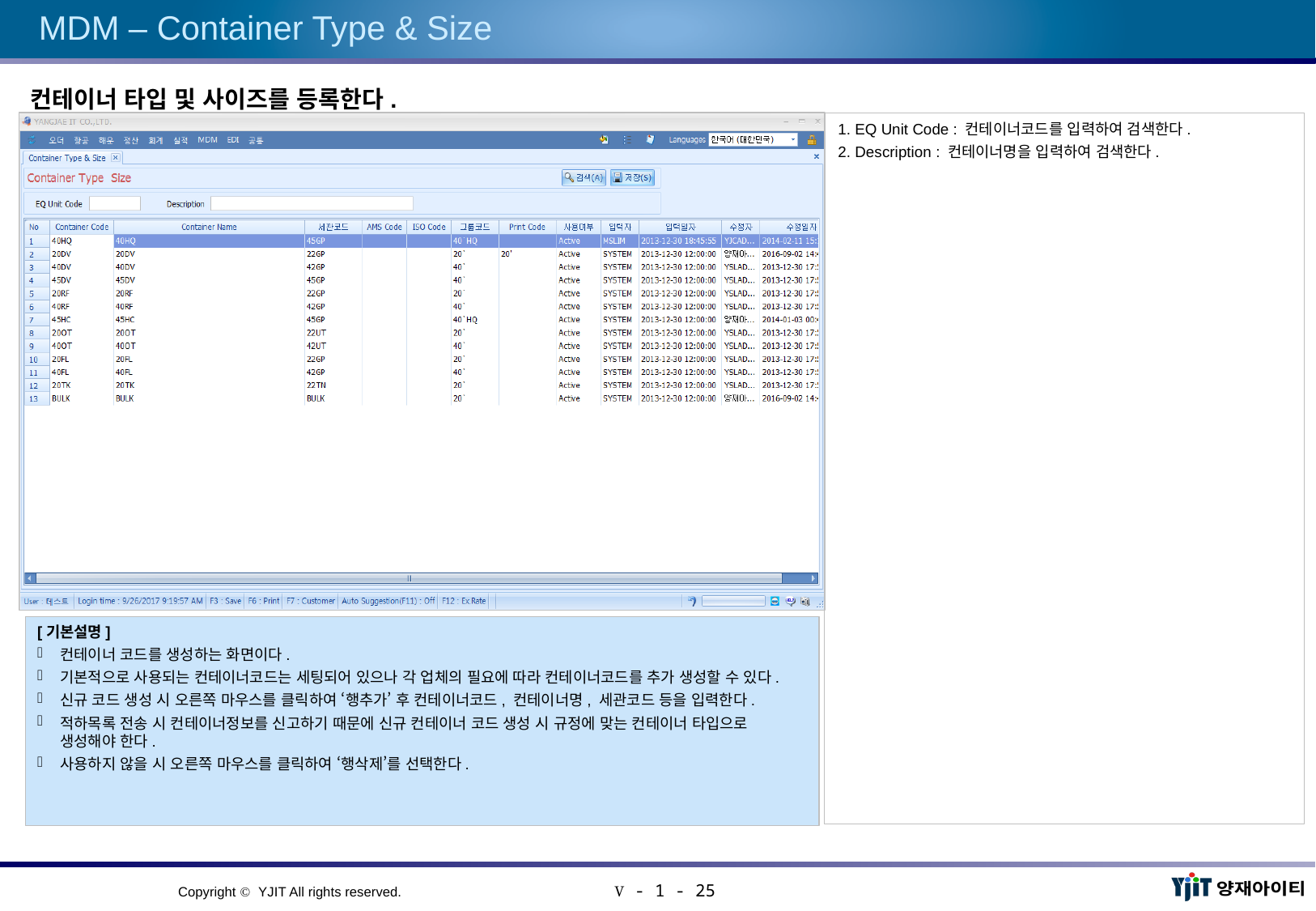

# MDM – Container Type & Size
컨테이너 타입 및 사이즈를 등록한다.

1. EQ Unit Code : 컨테이너코드를 입력하여 검색한다.
2. Description : 컨테이너명을 입력하여 검색한다.

[기본설명]
컨테이너 코드를 생성하는 화면이다.
기본적으로 사용되는 컨테이너코드는 세팅되어 있으나 각 업체의 필요에 따라 컨테이너코드를 추가 생성할 수 있다.
신규 코드 생성 시 오른쪽 마우스를 클릭하여 ‘행추가’ 후 컨테이너코드, 컨테이너명, 세관코드 등을 입력한다.
적하목록 전송 시 컨테이너정보를 신고하기 때문에 신규 컨테이너 코드 생성 시 규정에 맞는 컨테이너 타입으로 생성해야 한다.
사용하지 않을 시 오른쪽 마우스를 클릭하여 ‘행삭제’를 선택한다.